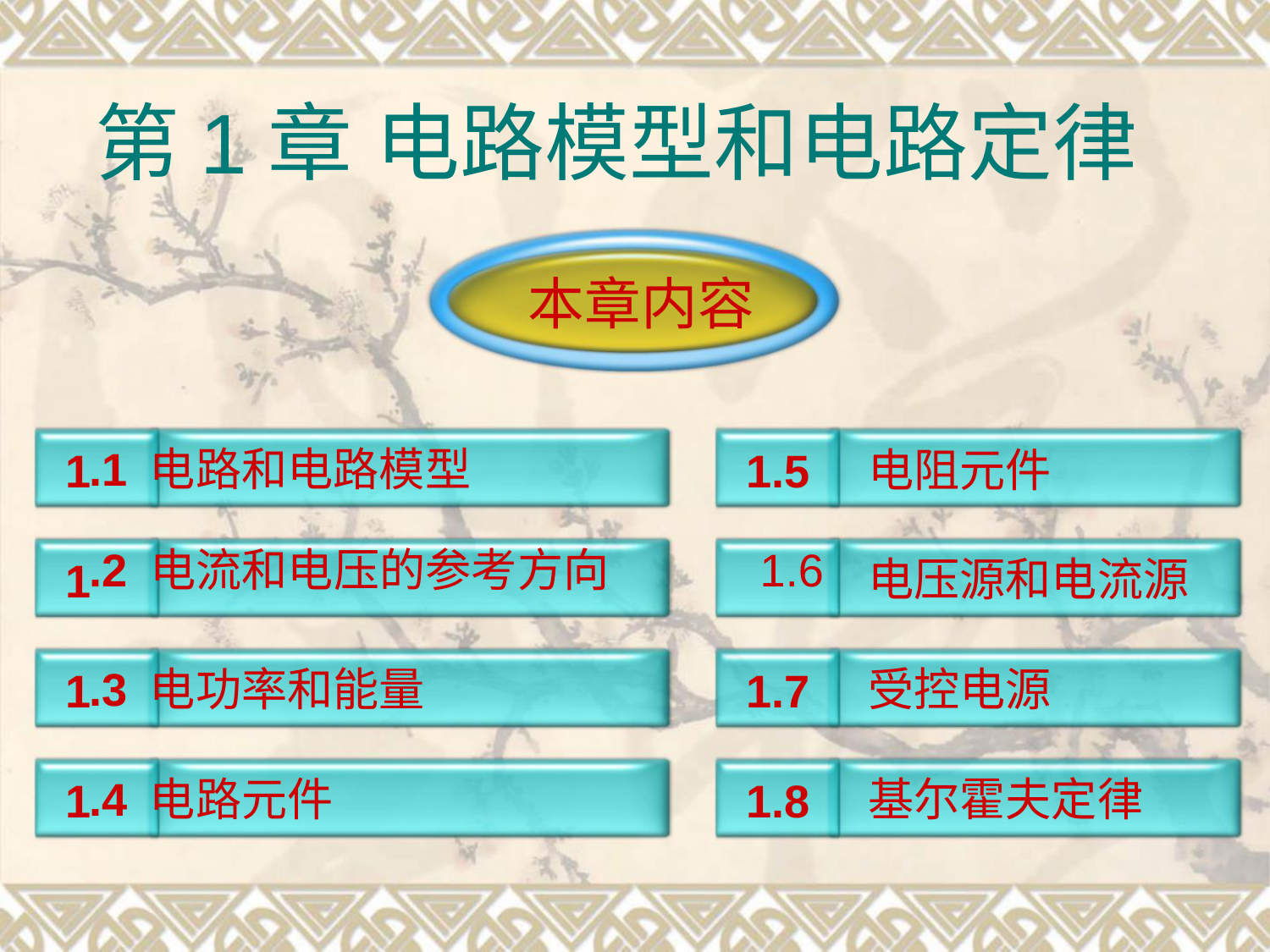

第1章 电路模型和电路定律
本章内容
.1 电路和电路模型
1
1
1
1
1.5
电阻元件
.2 电流和电压的参考方向           1.6
电压源和电流源
受控电源
.3 电功率和能量
.4 电路元件
1.7
1.8
基尔霍夫定律